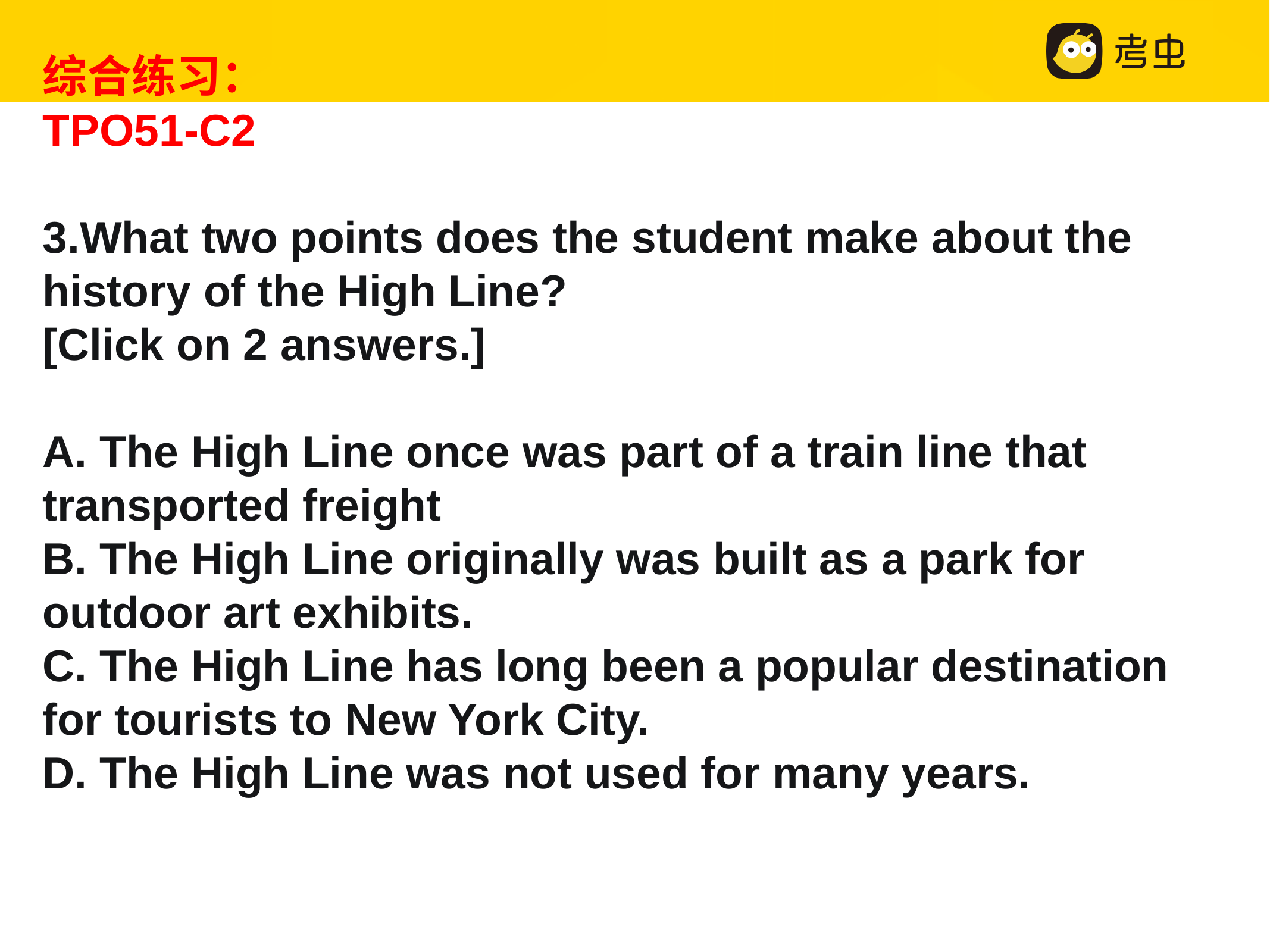

综合练习：
TPO51-C2

3.What two points does the student make about the history of the High Line?
[Click on 2 answers.]

A. The High Line once was part of a train line that transported freight
B. The High Line originally was built as a park for outdoor art exhibits.
C. The High Line has long been a popular destination for tourists to New York City.
D. The High Line was not used for many years.